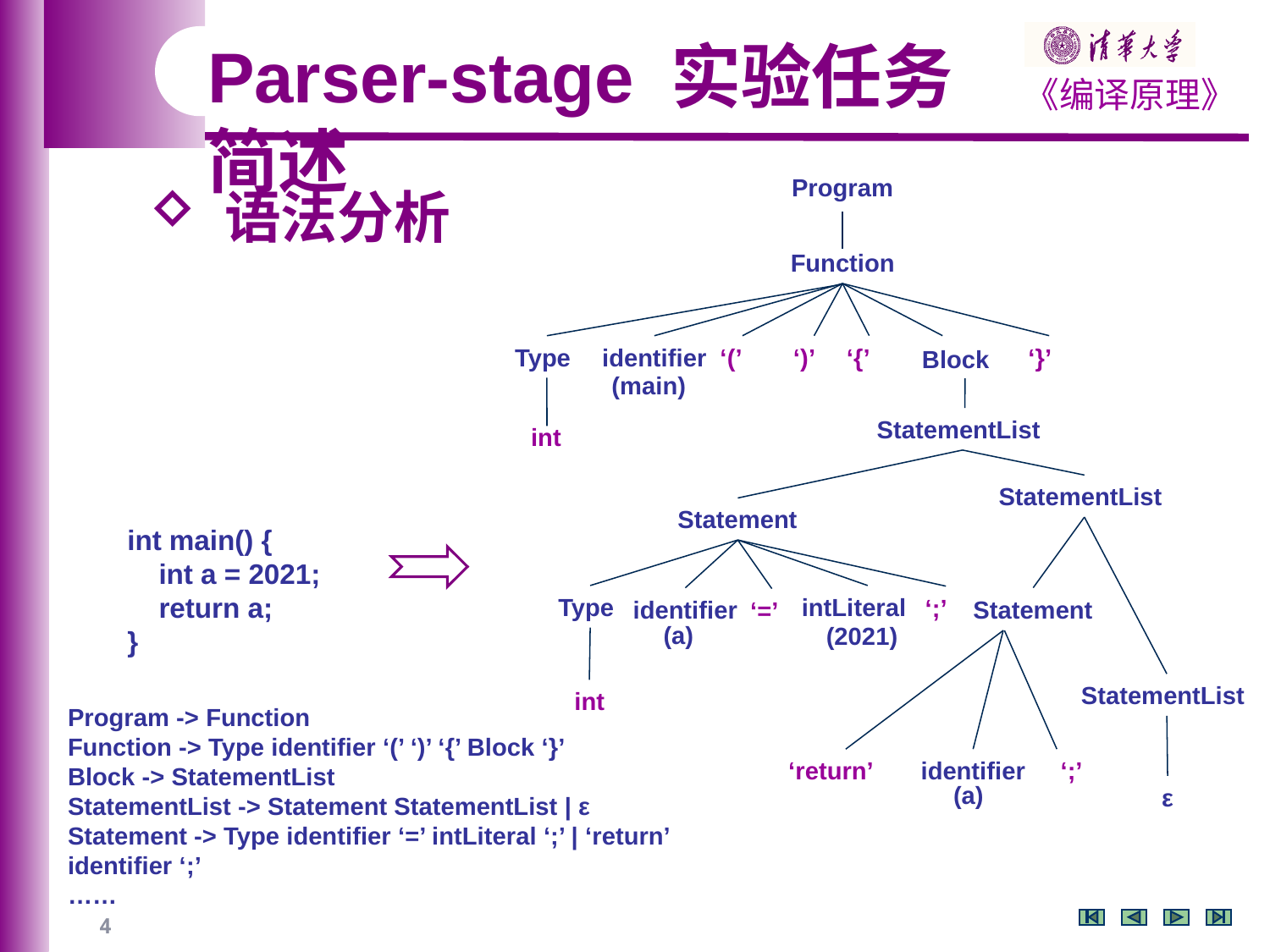

Parser-stage 实验任务简述
Program
 语法分析
Function
Type
identifier
‘(’
‘)’
‘{’
‘}’
Block
(main)
StatementList
int
StatementList
Statement
int main() {
    int a = 2021;
    return a;
}

intLiteral
Type
‘;’
Statement
identifier
‘=’
(a)
(2021)
StatementList
int
Program -> Function
Function -> Type identifier ‘(’ ‘)’ ‘{’ Block ‘}’
Block -> StatementList
StatementList -> Statement StatementList | ε
Statement -> Type identifier ‘=’ intLiteral ‘;’ | ‘return’ identifier ‘;’
……
‘return’
identifier
‘;’
(a)
ε
4